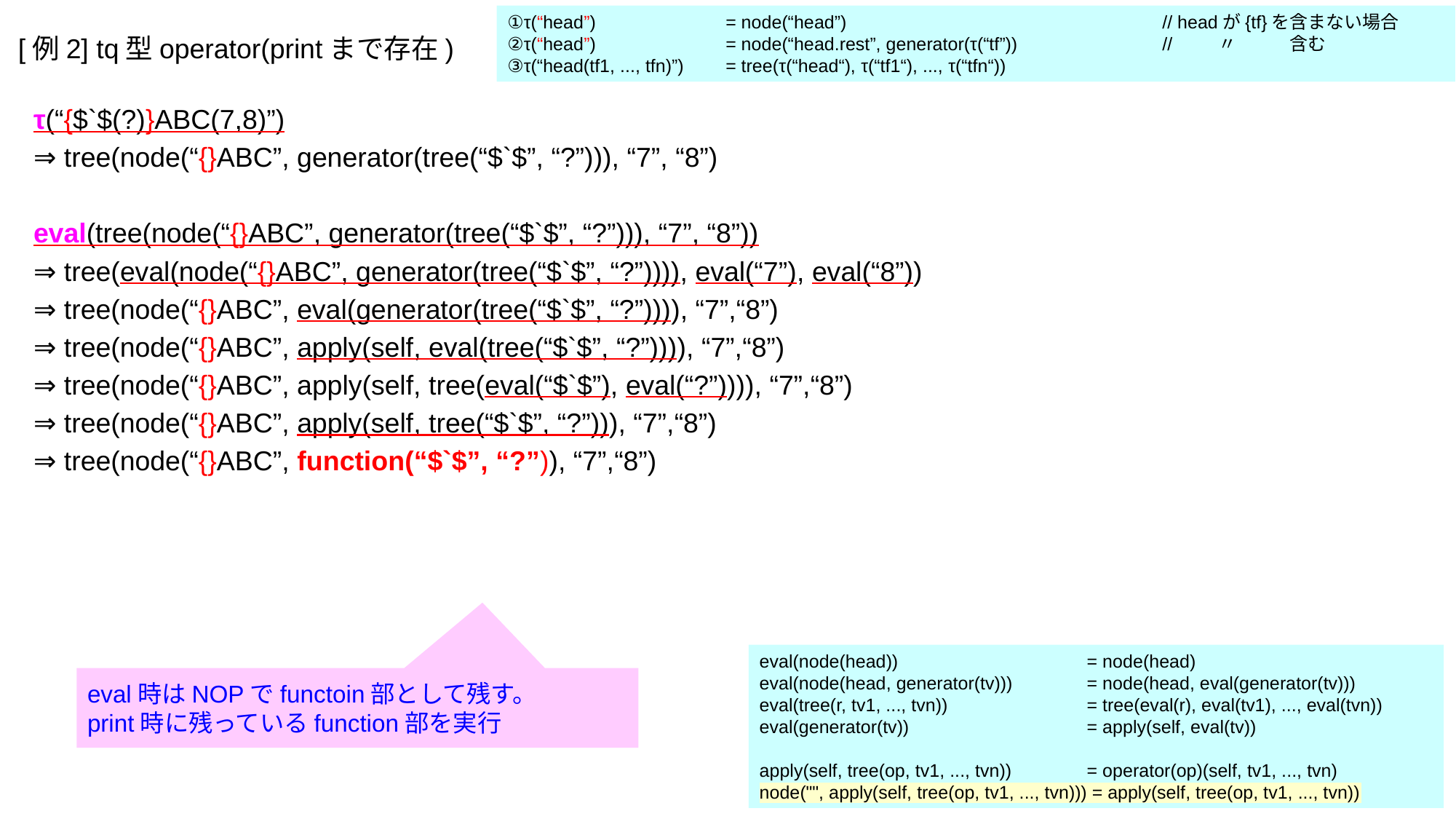

①τ(“head”)		= node(“head”)			// headが{tf}を含まない場合
②τ(“head”)		= node(“head.rest”, generator(τ(“tf”))		// 　　〃	　含む
③τ(“head(tf1, ..., tfn)”)	= tree(τ(“head“), τ(“tf1“), ..., τ(“tfn“))
[例2] tq型operator(printまで存在)
τ(“{$`$(?)}ABC(7,8)”)
⇒ tree(node(“{}ABC”, generator(tree(“$`$”, “?”))), “7”, “8”)

eval(tree(node(“{}ABC”, generator(tree(“$`$”, “?”))), “7”, “8”))
⇒ tree(eval(node(“{}ABC”, generator(tree(“$`$”, “?”)))), eval(“7”), eval(“8”))
⇒ tree(node(“{}ABC”, eval(generator(tree(“$`$”, “?”)))), “7”,“8”)
⇒ tree(node(“{}ABC”, apply(self, eval(tree(“$`$”, “?”)))), “7”,“8”)
⇒ tree(node(“{}ABC”, apply(self, tree(eval(“$`$”), eval(“?”)))), “7”,“8”)
⇒ tree(node(“{}ABC”, apply(self, tree(“$`$”, “?”))), “7”,“8”)
⇒ tree(node(“{}ABC”, function(“$`$”, “?”)), “7”,“8”)
eval(node(head))		= node(head)
eval(node(head, generator(tv)))	= node(head, eval(generator(tv)))
eval(tree(r, tv1, ..., tvn))		= tree(eval(r), eval(tv1), ..., eval(tvn))
eval(generator(tv))		= apply(self, eval(tv))

apply(self, tree(op, tv1, ..., tvn))	= operator(op)(self, tv1, ..., tvn)
node("", apply(self, tree(op, tv1, ..., tvn))) = apply(self, tree(op, tv1, ..., tvn))
eval時はNOPでfunctoin部として残す。
print時に残っているfunction部を実行